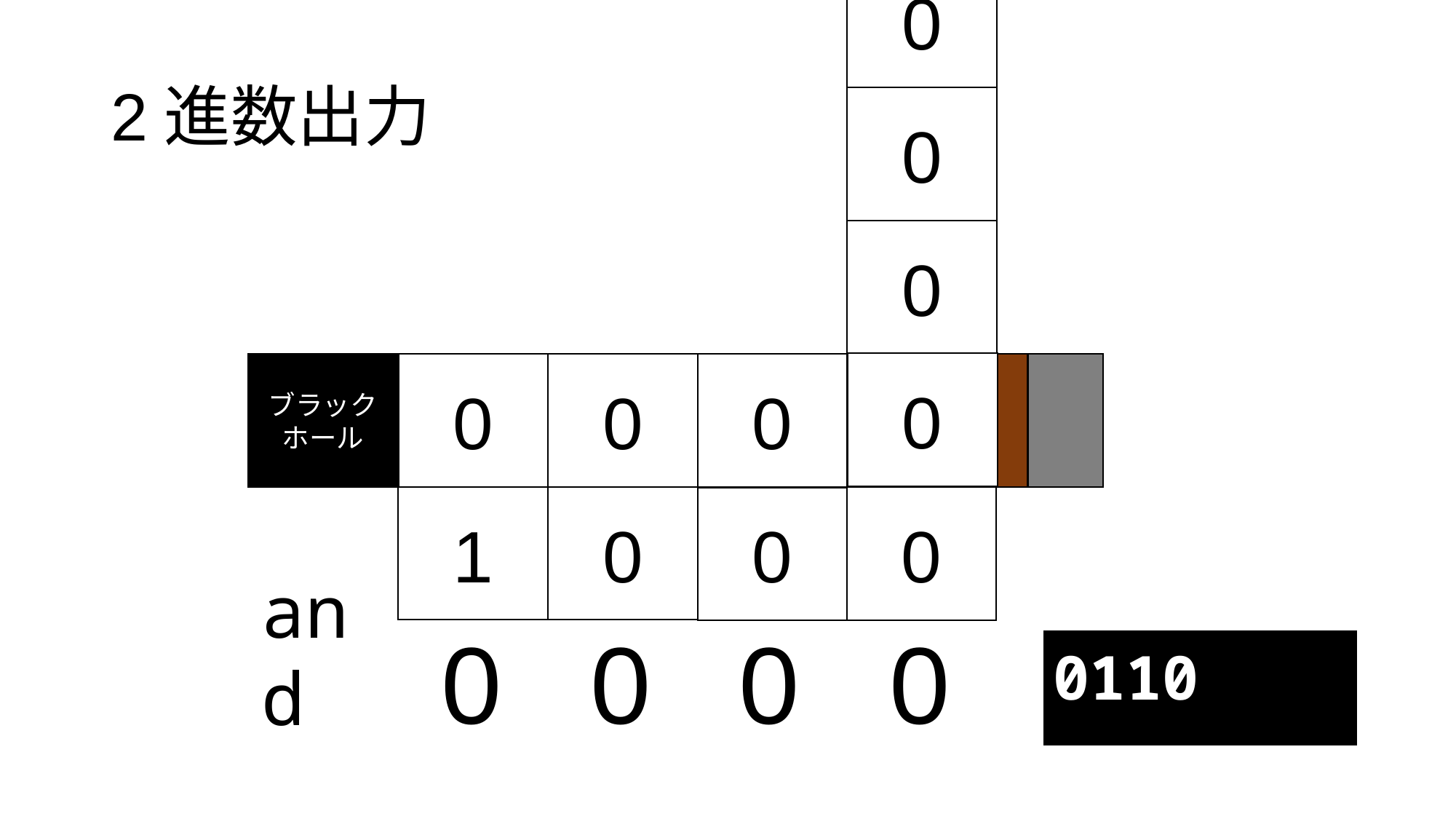

0
# 2進数出力
0
0
0

ブラックホール
0
0
0

1
0
0
0
and
0
0
0
0
| 0110 |
| --- |